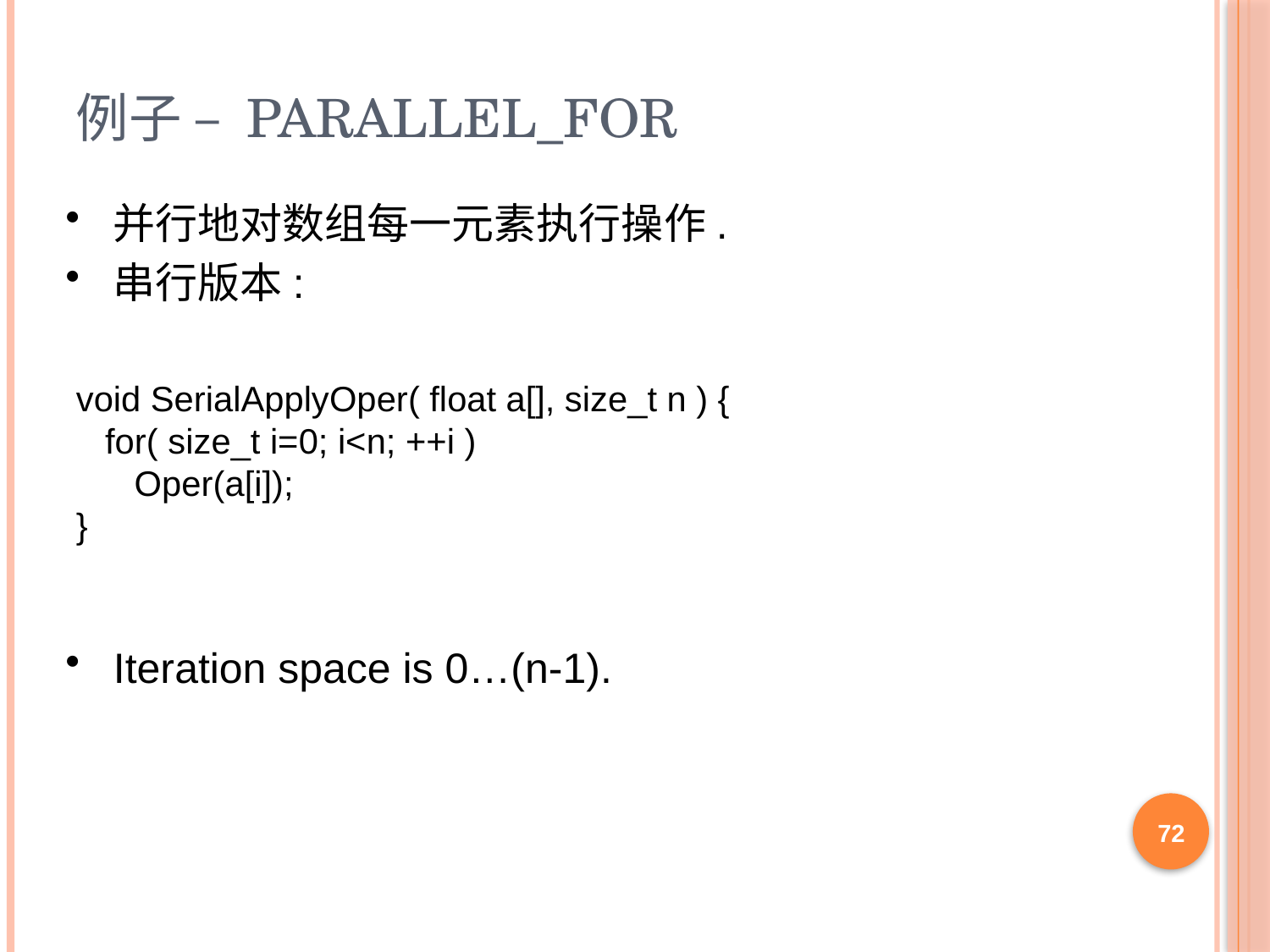

# 例子 – parallel_for
并行地对数组每一元素执行操作.
串行版本:

void SerialApplyOper( float a[], size_t n ) {
   for( size_t i=0; i<n; ++i )
      Oper(a[i]);
}
Iteration space is 0…(n-1).
72